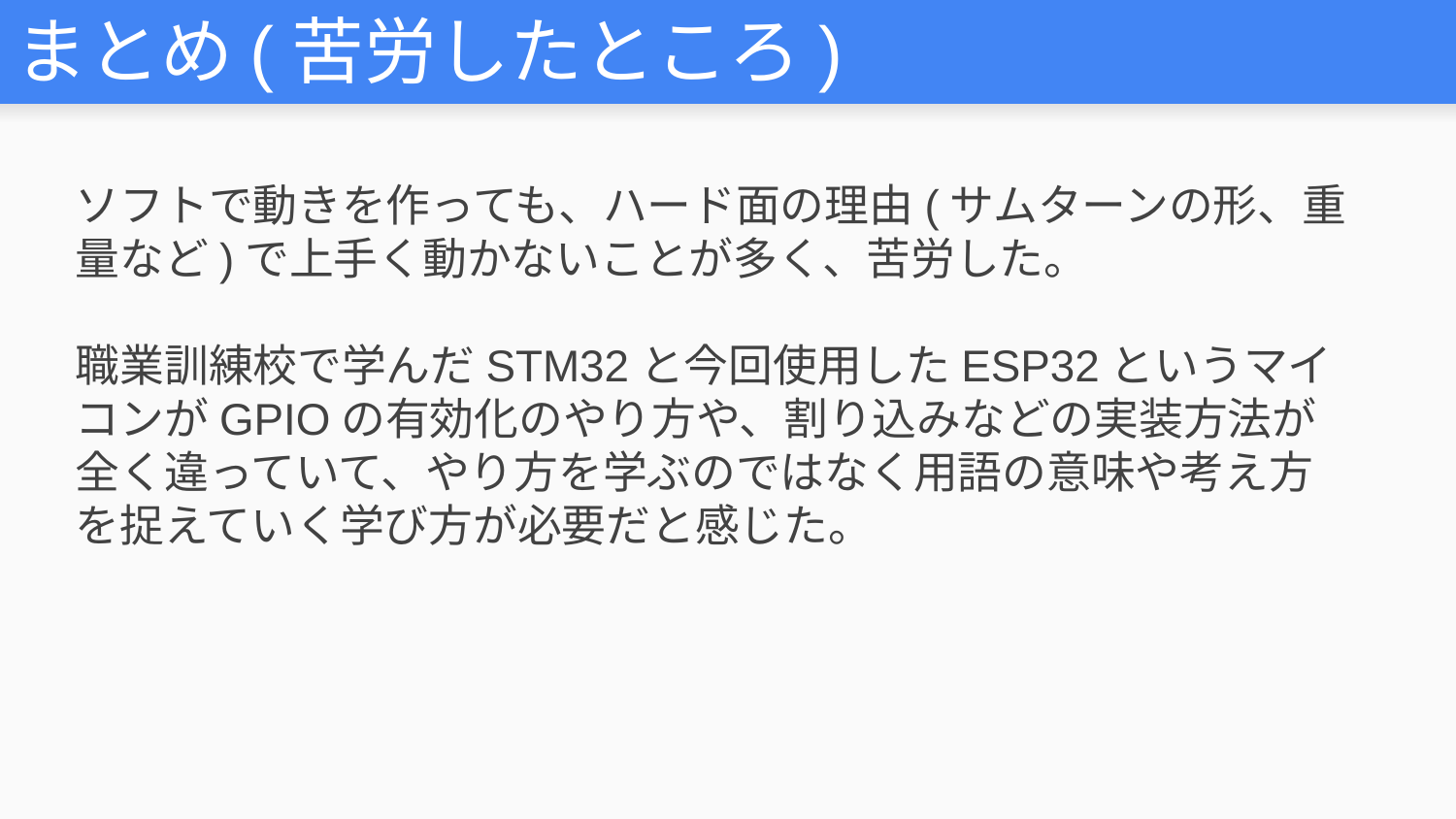

# まとめ(苦労したところ)
ソフトで動きを作っても、ハード面の理由(サムターンの形、重量など)で上手く動かないことが多く、苦労した。

職業訓練校で学んだSTM32と今回使用したESP32というマイコンがGPIOの有効化のやり方や、割り込みなどの実装方法が全く違っていて、やり方を学ぶのではなく用語の意味や考え方を捉えていく学び方が必要だと感じた。